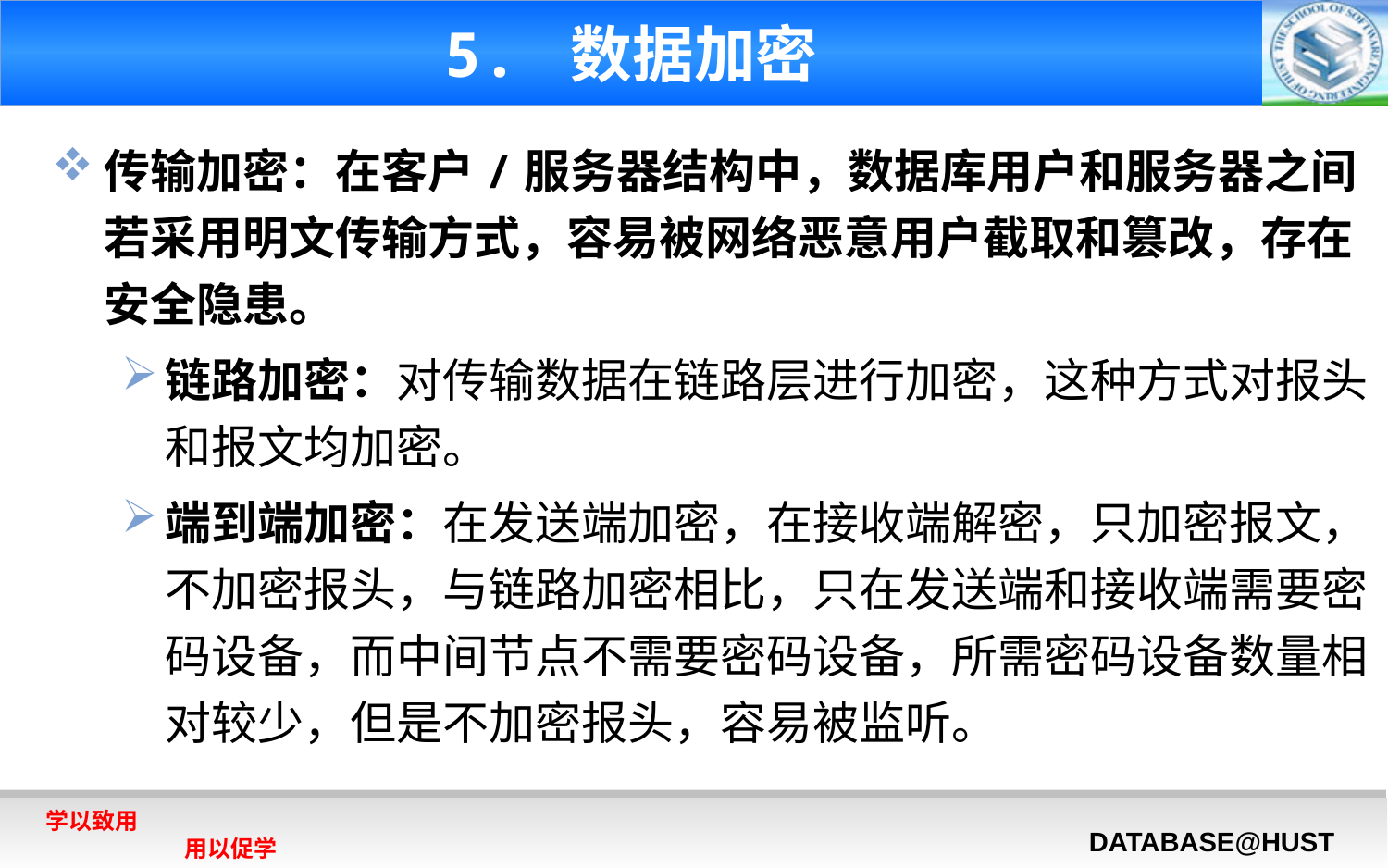

# 5. 数据加密
传输加密：在客户/服务器结构中，数据库用户和服务器之间若采用明文传输方式，容易被网络恶意用户截取和篡改，存在安全隐患。
链路加密：对传输数据在链路层进行加密，这种方式对报头和报文均加密。
端到端加密：在发送端加密，在接收端解密，只加密报文，不加密报头，与链路加密相比，只在发送端和接收端需要密码设备，而中间节点不需要密码设备，所需密码设备数量相对较少，但是不加密报头，容易被监听。